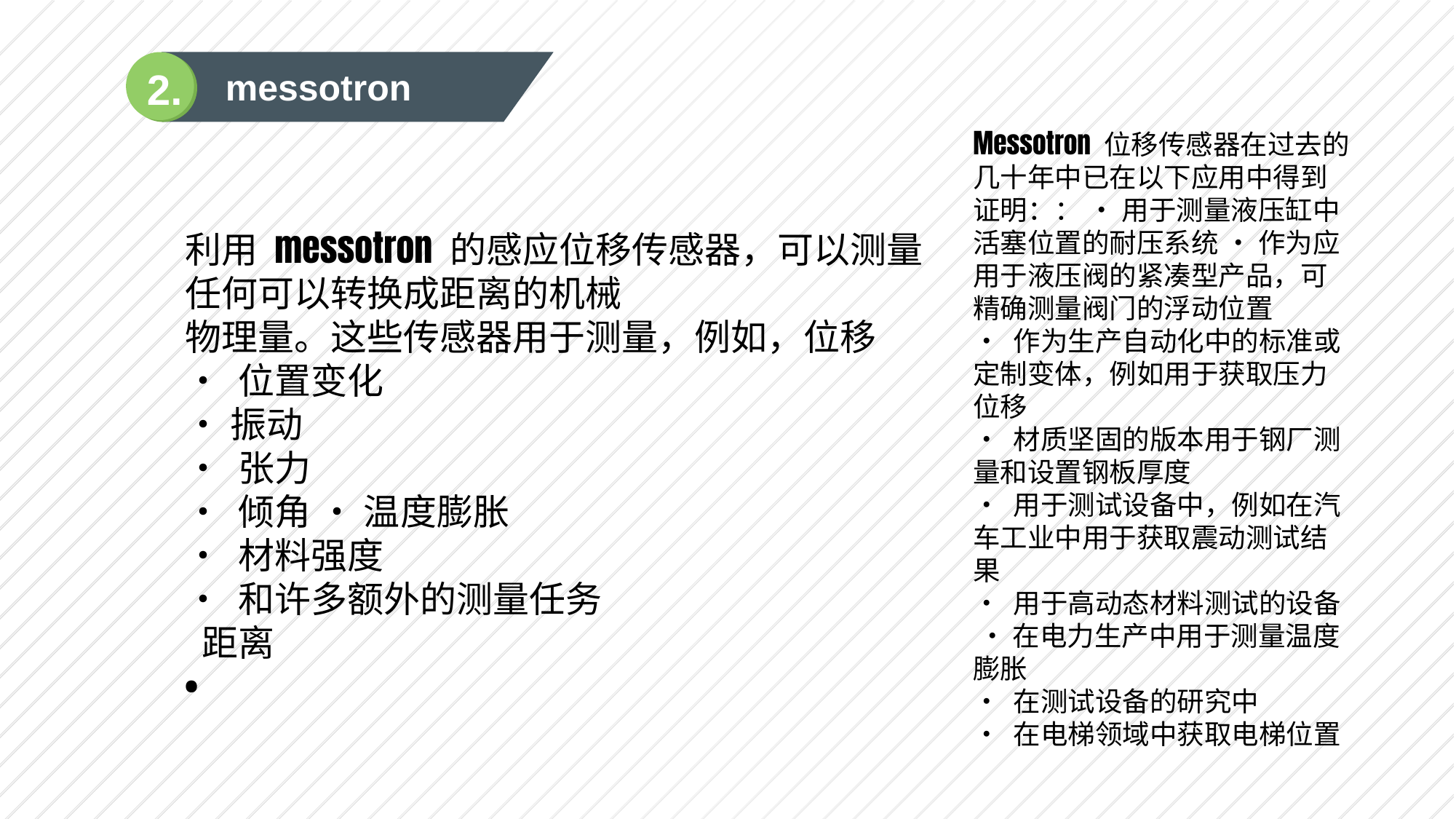

2.
messotron
Messotron 位移传感器在过去的几十年中已在以下应用中得到证明：： • 用于测量液压缸中活塞位置的耐压系统 • 作为应用于液压阀的紧凑型产品，可精确测量阀门的浮动位置
• 作为生产自动化中的标准或定制变体，例如用于获取压力位移
• 材质坚固的版本用于钢厂测量和设置钢板厚度
• 用于测试设备中，例如在汽车工业中用于获取震动测试结果
• 用于高动态材料测试的设备 • 在电力生产中用于测量温度膨胀
• 在测试设备的研究中
• 在电梯领域中获取电梯位置
利用 messotron 的感应位移传感器，可以测量任何可以转换成距离的机械
物理量。这些传感器用于测量，例如，位移
• 位置变化
•振动
• 张力
• 倾角 • 温度膨胀
• 材料强度
• 和许多额外的测量任务
 距离
•